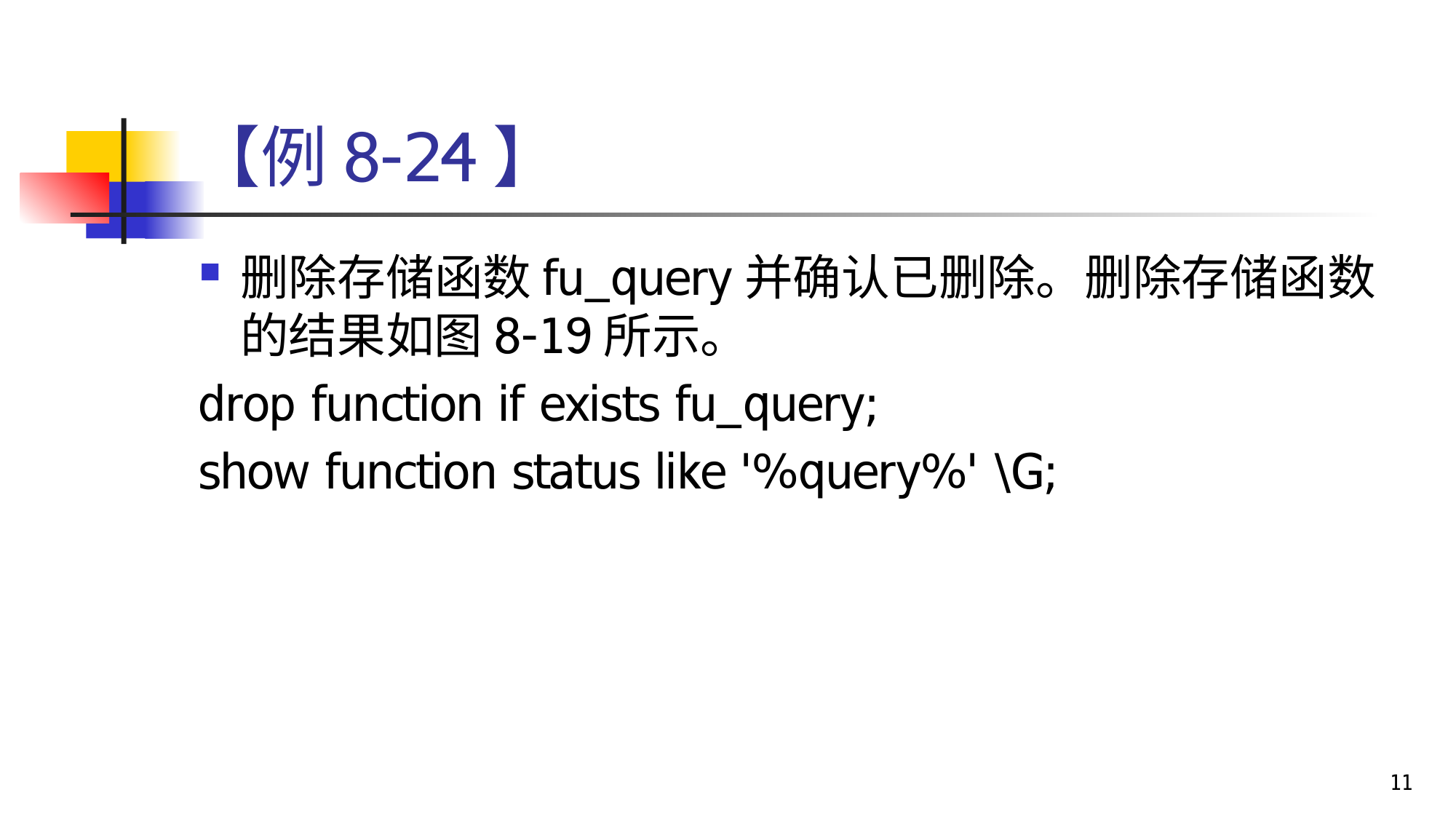

# 【例8-24】
删除存储函数fu_query并确认已删除。删除存储函数的结果如图8-19所示。
drop function if exists fu_query;
show function status like '%query%' \G;

11